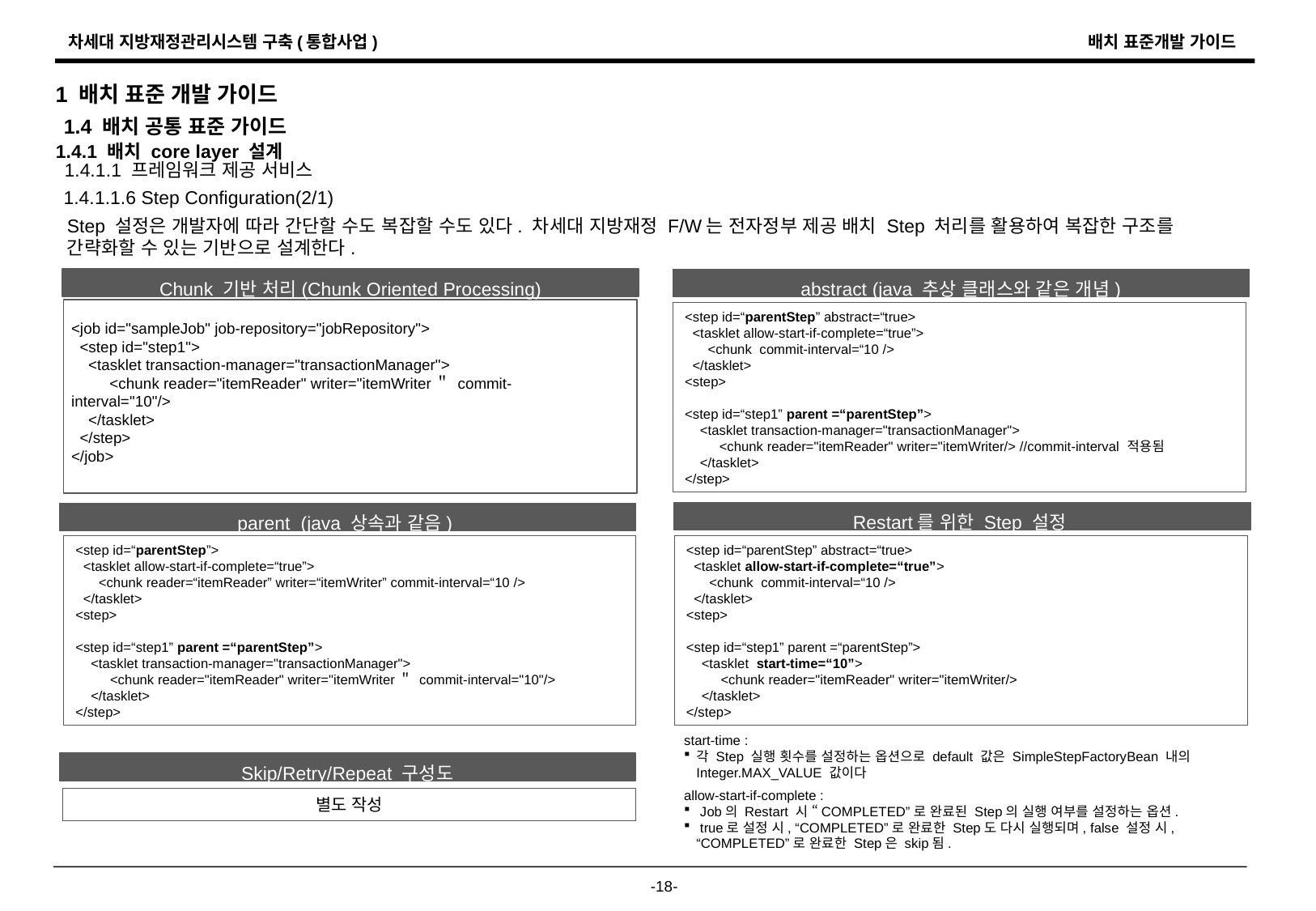

1 배치 표준 개발 가이드
1.4 배치 공통 표준 가이드
1.4.1 배치 core layer 설계
1.4.1.1 프레임워크 제공 서비스
1.4.1.1.6 Step Configuration(2/1)
Step 설정은 개발자에 따라 간단할 수도 복잡할 수도 있다. 차세대 지방재정 F/W는 전자정부 제공 배치 Step 처리를 활용하여 복잡한 구조를 간략화할 수 있는 기반으로 설계한다.
Chunk 기반 처리(Chunk Oriented Processing)
abstract (java 추상 클래스와 같은 개념)

<step id=“parentStep” abstract=“true>
  <tasklet allow-start-if-complete=“true”>
      <chunk  commit-interval=“10 />
  </tasklet>
<step>

<step id=“step1” parent =“parentStep”>
    <tasklet transaction-manager="transactionManager">
         <chunk reader="itemReader" writer="itemWriter/> //commit-interval 적용됨
    </tasklet>
</step>
<job id="sampleJob" job-repository="jobRepository">
  <step id="step1">
    <tasklet transaction-manager="transactionManager">
         <chunk reader="itemReader" writer="itemWriter＂ commit-interval="10"/>
    </tasklet>
  </step>
</job>
Restart를 위한 Step 설정
parent  (java 상속과 같음)
<step id=“parentStep” abstract=“true>
  <tasklet allow-start-if-complete=“true”>
      <chunk  commit-interval=“10 />
  </tasklet>
<step>

<step id=“step1” parent =“parentStep”>
    <tasklet  start-time=“10”>
         <chunk reader="itemReader" writer="itemWriter/>
    </tasklet>
</step>
<step id=“parentStep”>
  <tasklet allow-start-if-complete=“true”>
      <chunk reader=“itemReader” writer=“itemWriter” commit-interval=“10 />
  </tasklet>
<step>

<step id=“step1” parent =“parentStep”>
    <tasklet transaction-manager="transactionManager">
         <chunk reader="itemReader" writer="itemWriter＂ commit-interval="10"/>
    </tasklet>
</step>
start-time :
각 Step 실행 횟수를 설정하는 옵션으로 default 값은 SimpleStepFactoryBean 내의 Integer.MAX_VALUE 값이다
Skip/Retry/Repeat 구성도
allow-start-if-complete :
 Job의 Restart 시 “COMPLETED”로 완료된 Step의 실행 여부를 설정하는 옵션.
 true로 설정 시, “COMPLETED”로 완료한 Step도 다시 실행되며, false 설정 시, “COMPLETED”로 완료한 Step은 skip됨.
별도 작성